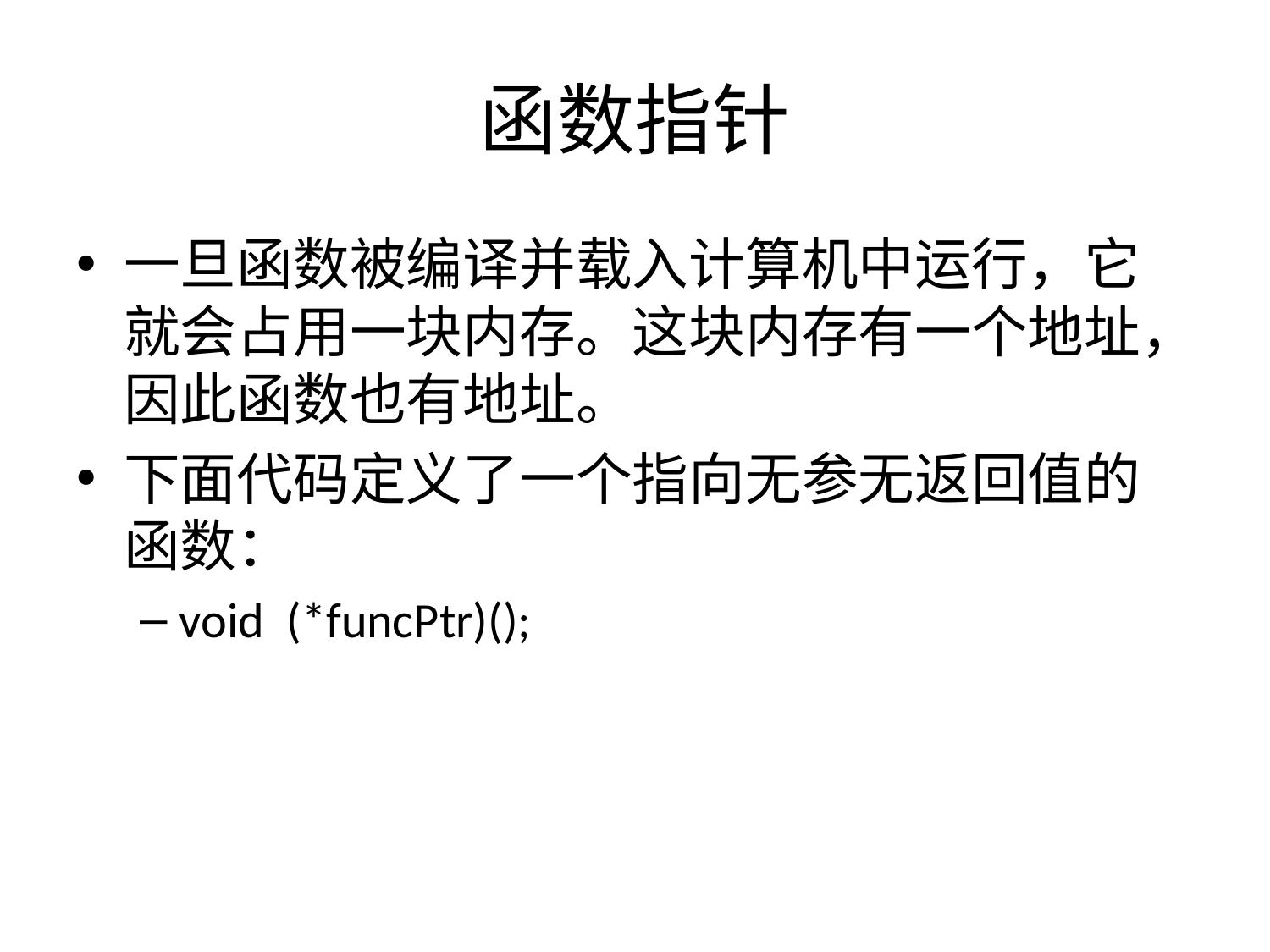

# 函数指针
一旦函数被编译并载入计算机中运行，它就会占用一块内存。这块内存有一个地址，因此函数也有地址。
下面代码定义了一个指向无参无返回值的函数：
void  (*funcPtr)();